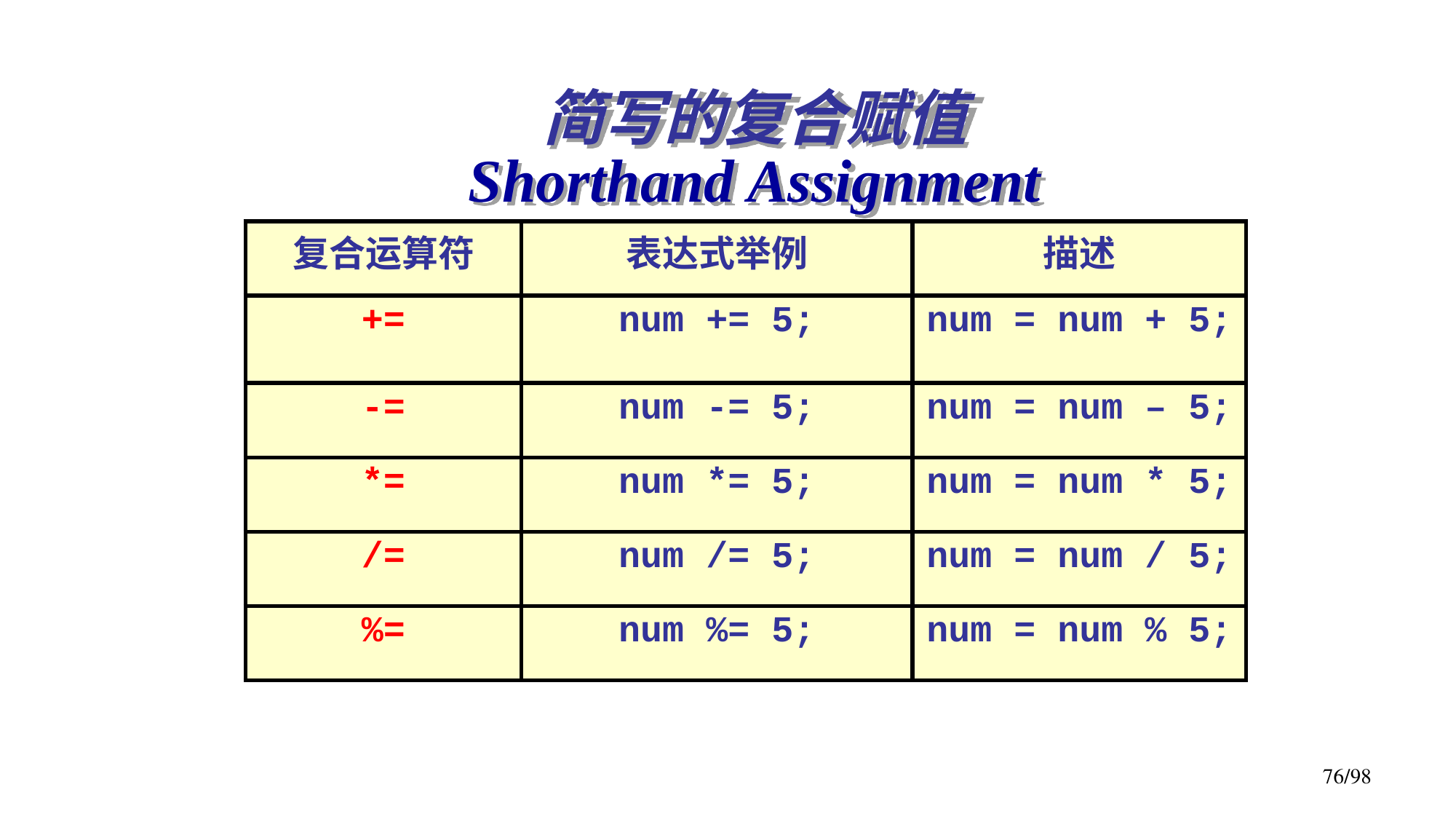

简写的复合赋值
Shorthand Assignment
| 复合运算符 | 表达式举例 | 描述 |
| --- | --- | --- |
| += | num += 5; | num = num + 5; |
| -= | num -= 5; | num = num – 5; |
| \*= | num \*= 5; | num = num \* 5; |
| /= | num /= 5; | num = num / 5; |
| %= | num %= 5; | num = num % 5; |